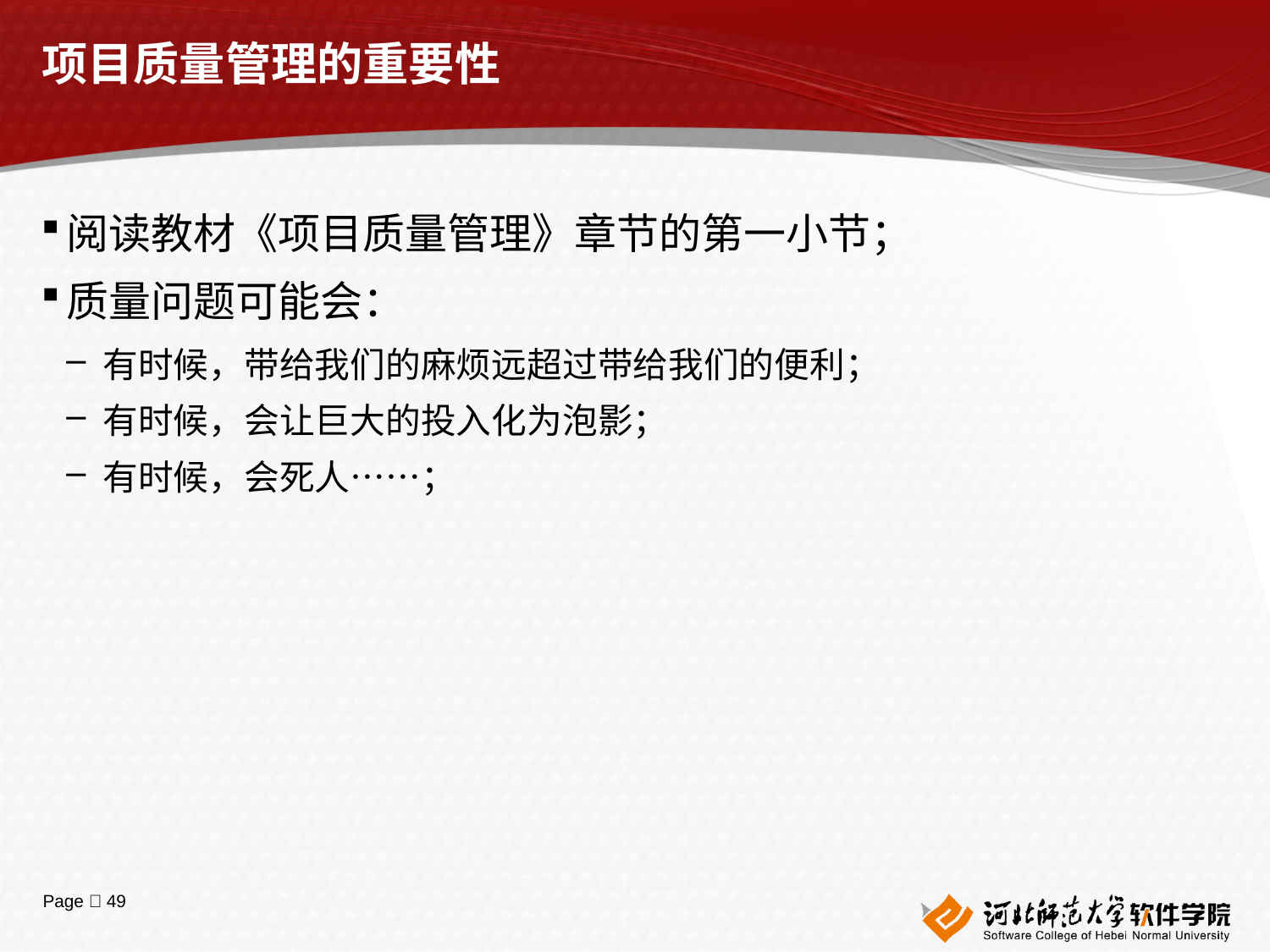

# 项目质量管理的重要性
阅读教材《项目质量管理》章节的第一小节；
质量问题可能会：
有时候，带给我们的麻烦远超过带给我们的便利；
有时候，会让巨大的投入化为泡影；
有时候，会死人……；